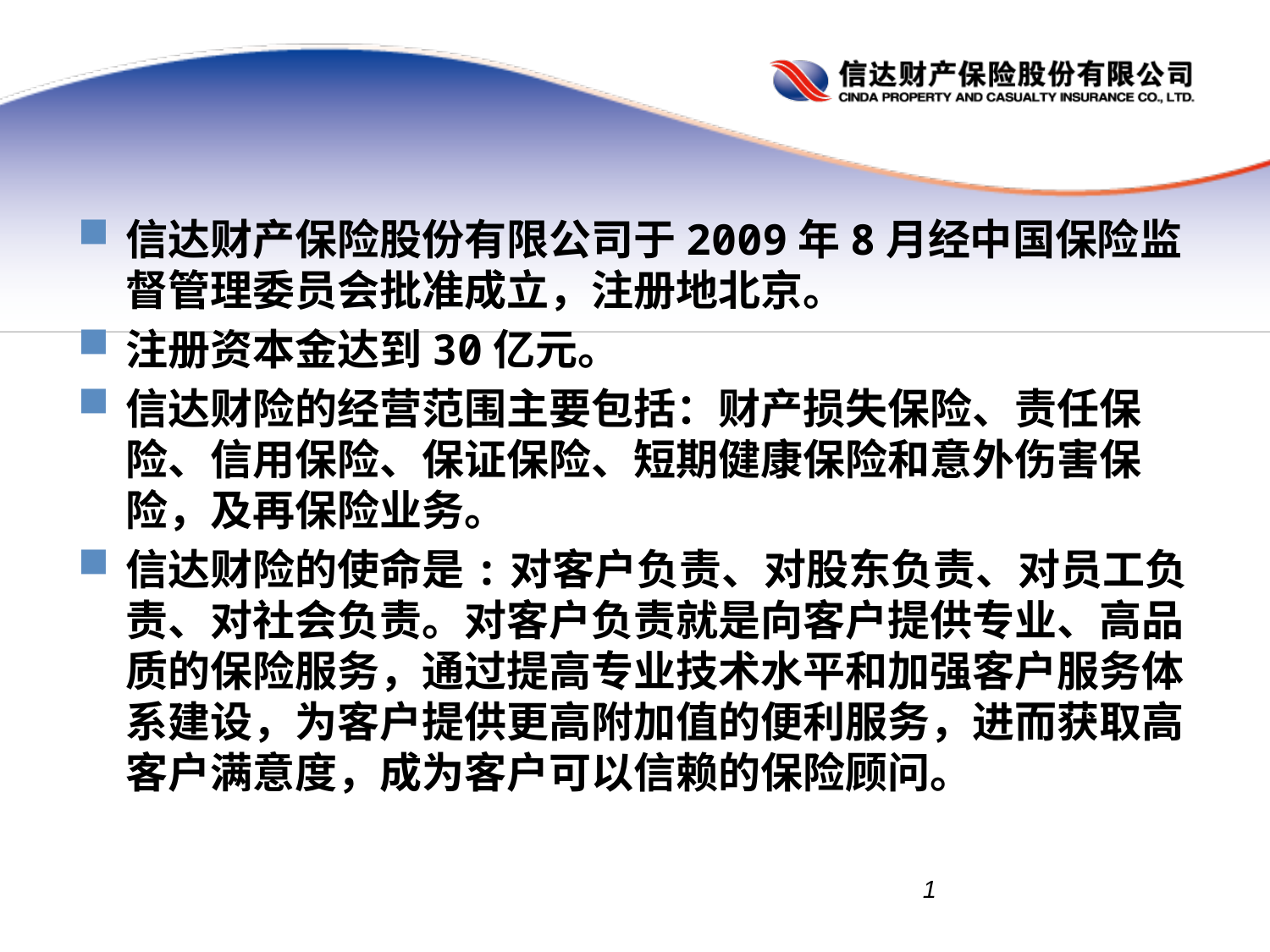

#
信达财产保险股份有限公司于2009年8月经中国保险监督管理委员会批准成立，注册地北京。
注册资本金达到30亿元。
信达财险的经营范围主要包括：财产损失保险、责任保险、信用保险、保证保险、短期健康保险和意外伤害保险，及再保险业务。
信达财险的使命是:对客户负责、对股东负责、对员工负责、对社会负责。对客户负责就是向客户提供专业、高品质的保险服务，通过提高专业技术水平和加强客户服务体系建设，为客户提供更高附加值的便利服务，进而获取高客户满意度，成为客户可以信赖的保险顾问。

1